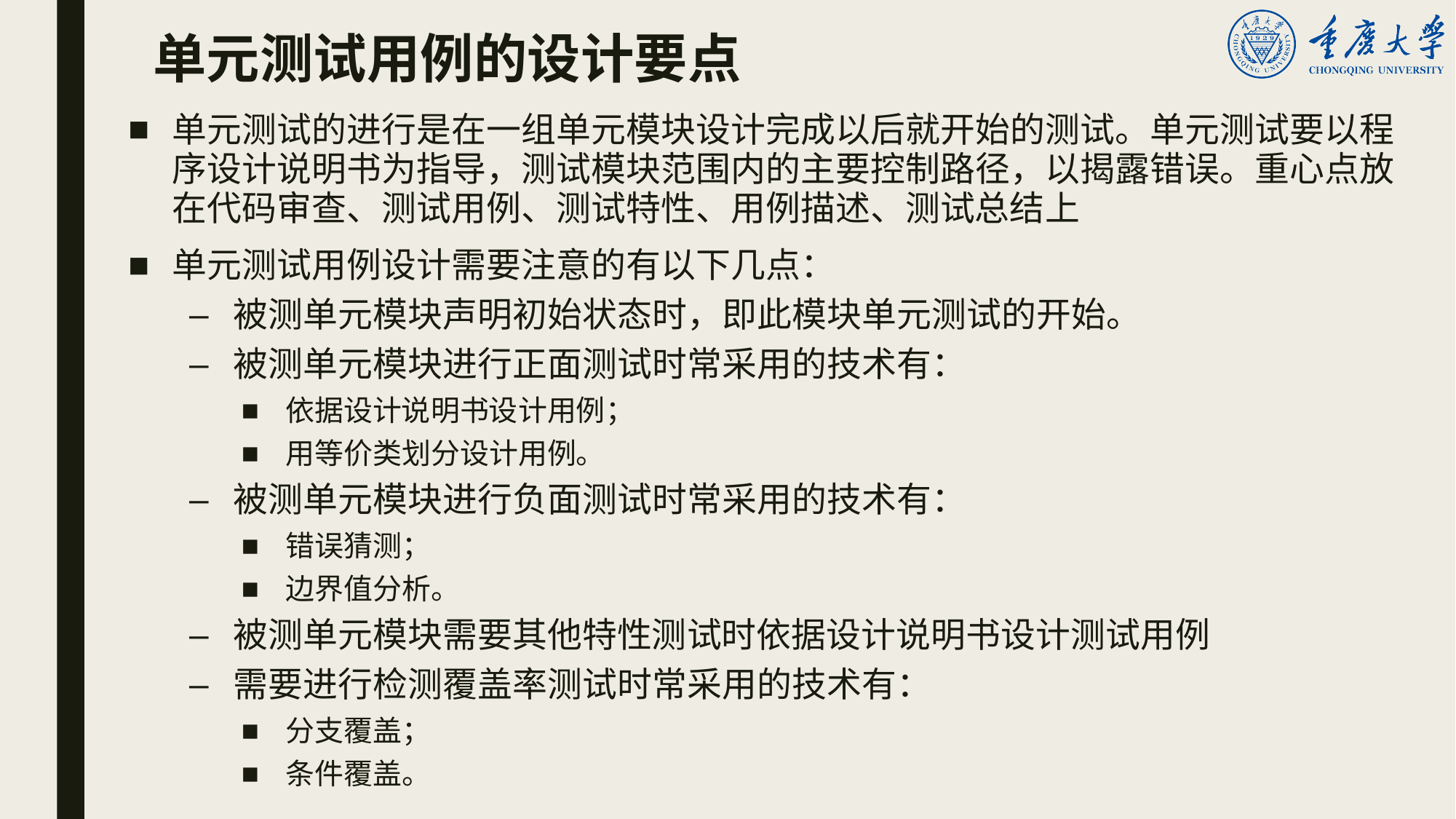

# 单元测试用例的设计要点
单元测试的进行是在一组单元模块设计完成以后就开始的测试。单元测试要以程序设计说明书为指导，测试模块范围内的主要控制路径，以揭露错误。重心点放在代码审查、测试用例、测试特性、用例描述、测试总结上
单元测试用例设计需要注意的有以下几点：
被测单元模块声明初始状态时，即此模块单元测试的开始。
被测单元模块进行正面测试时常采用的技术有：
依据设计说明书设计用例；
用等价类划分设计用例。
被测单元模块进行负面测试时常采用的技术有：
错误猜测；
边界值分析。
被测单元模块需要其他特性测试时依据设计说明书设计测试用例
需要进行检测覆盖率测试时常采用的技术有：
分支覆盖；
条件覆盖。